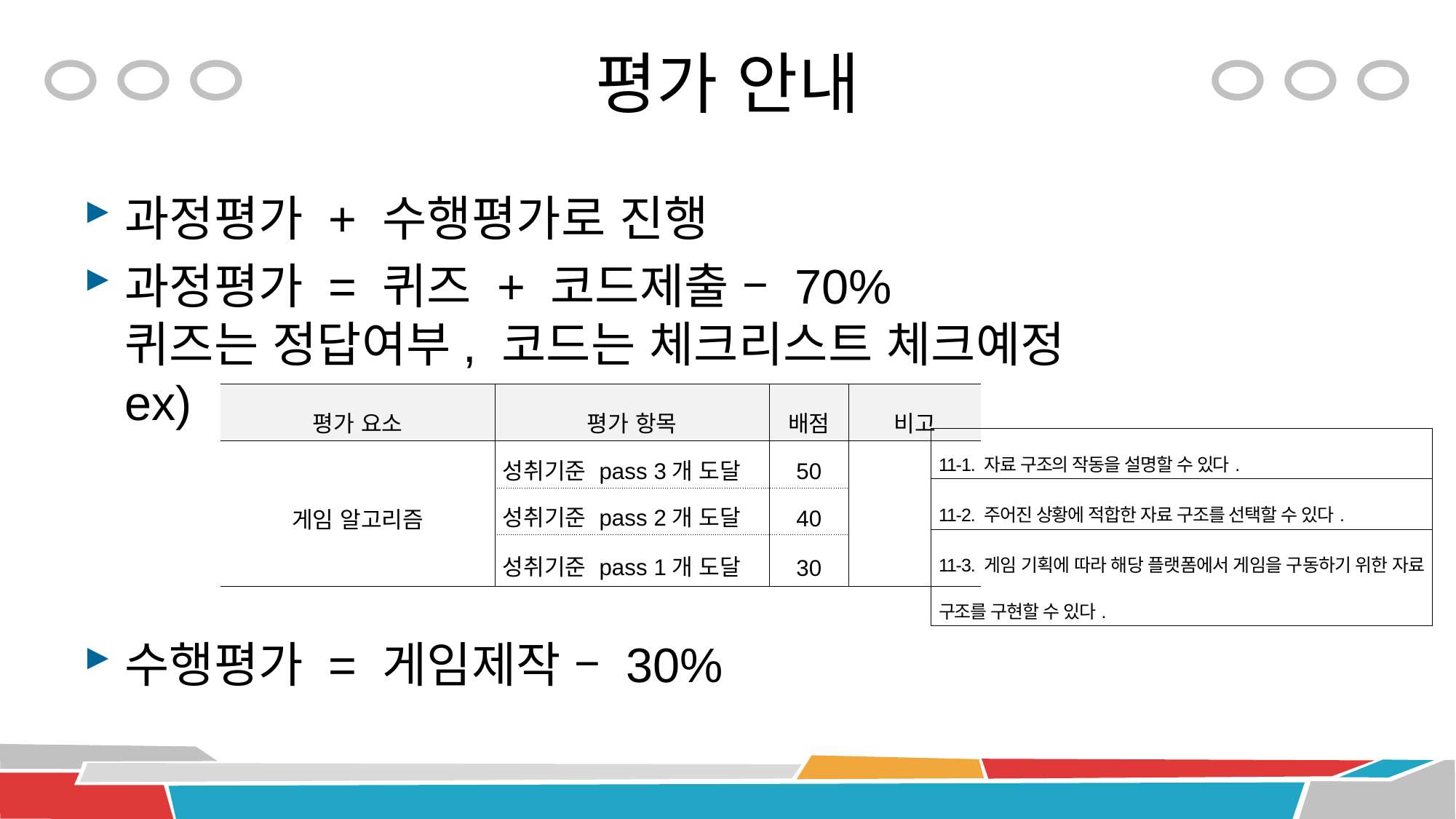

# 평가 안내
과정평가 + 수행평가로 진행
과정평가 = 퀴즈 + 코드제출 – 70%
퀴즈는 정답여부, 코드는 체크리스트 체크예정
ex)

수행평가 = 게임제작 – 30%

| 평가 요소 | 평가 항목 | 배점 | 비고 |
| --- | --- | --- | --- |
| 게임 알고리즘 | 성취기준 pass 3개 도달 | 50 |  |
|  | 성취기준 pass 2개 도달 | 40 |  |
|  | 성취기준 pass 1개 도달 | 30 |  |
| 11-1. 자료 구조의 작동을 설명할 수 있다. |
| --- |
| 11-2. 주어진 상황에 적합한 자료 구조를 선택할 수 있다. |
| 11-3. 게임 기획에 따라 해당 플랫폼에서 게임을 구동하기 위한 자료 구조를 구현할 수 있다. |